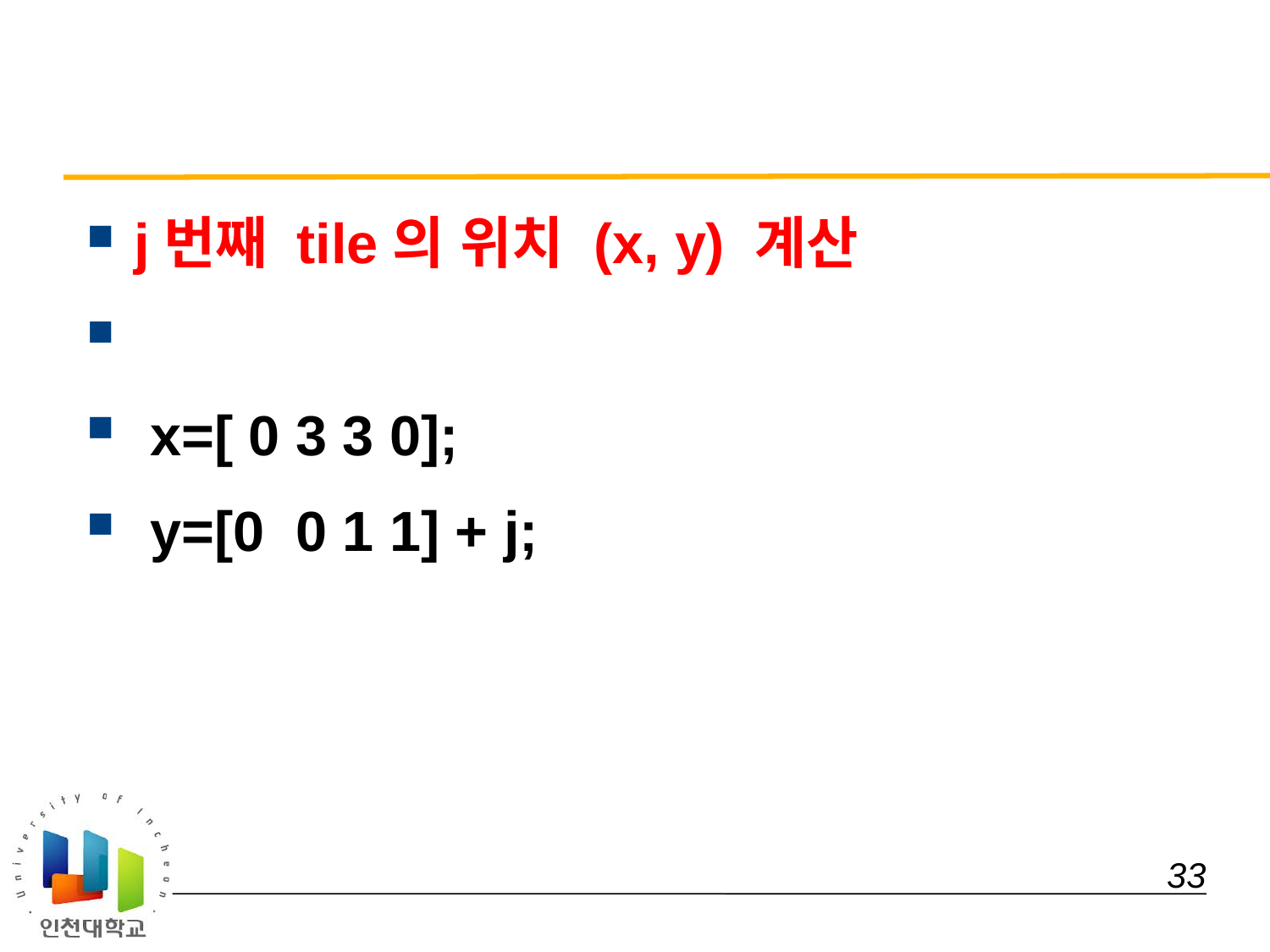

#
j번째 tile의 위치 (x, y) 계산

 x=[ 0 3 3 0];
 y=[0  0 1 1] + j;
 33